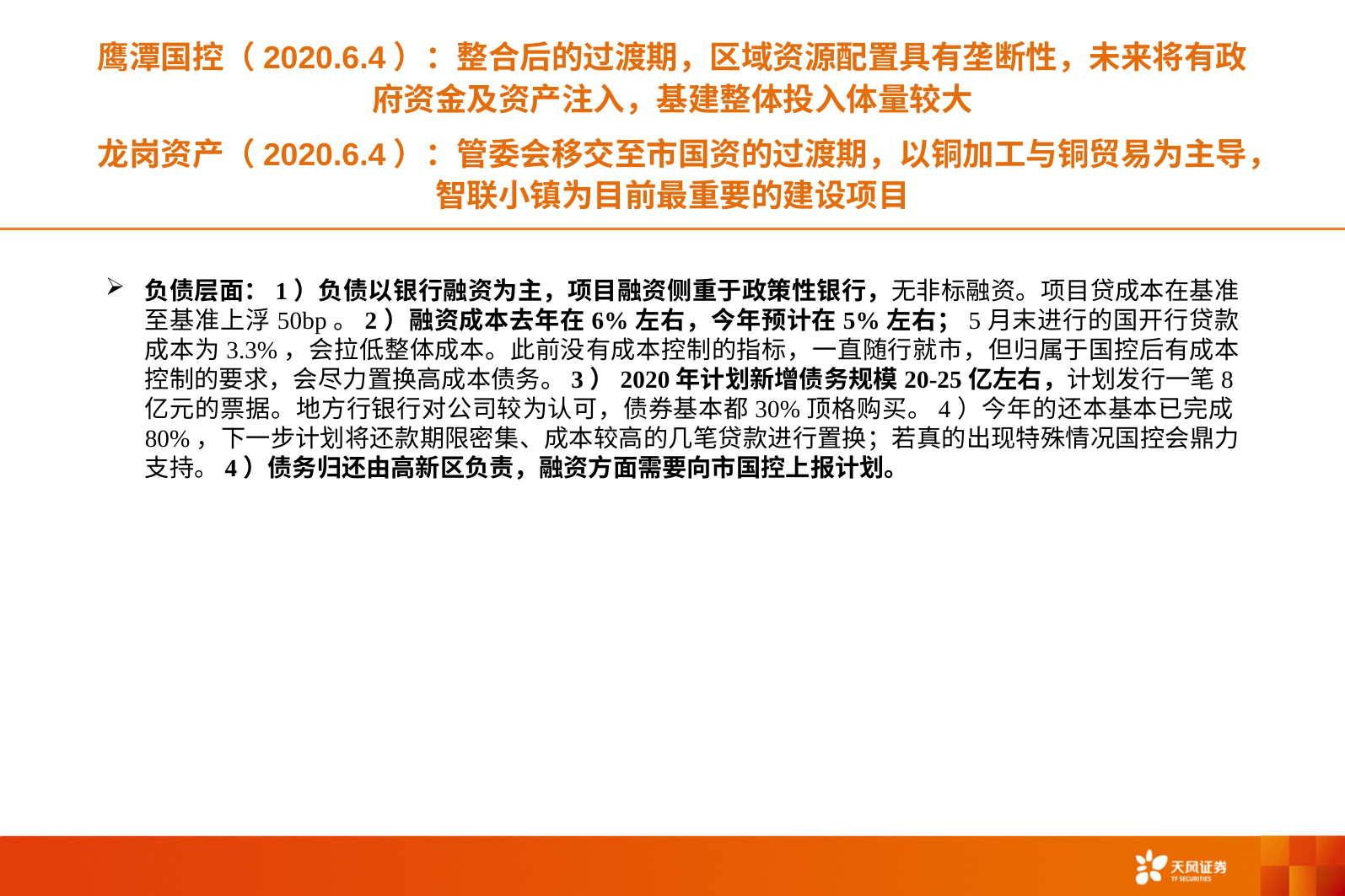

鹰潭国控（2020.6.4）：整合后的过渡期，区域资源配置具有垄断性，未来将有政府资金及资产注入，基建整体投入体量较大
龙岗资产（2020.6.4）：管委会移交至市国资的过渡期，以铜加工与铜贸易为主导，智联小镇为目前最重要的建设项目
负债层面：1）负债以银行融资为主，项目融资侧重于政策性银行，无非标融资。项目贷成本在基准至基准上浮50bp。2）融资成本去年在6%左右，今年预计在5%左右；5月末进行的国开行贷款成本为3.3%，会拉低整体成本。此前没有成本控制的指标，一直随行就市，但归属于国控后有成本控制的要求，会尽力置换高成本债务。3）2020年计划新增债务规模20-25亿左右，计划发行一笔8亿元的票据。地方行银行对公司较为认可，债券基本都30%顶格购买。4）今年的还本基本已完成80%，下一步计划将还款期限密集、成本较高的几笔贷款进行置换；若真的出现特殊情况国控会鼎力支持。4）债务归还由高新区负责，融资方面需要向市国控上报计划。
11